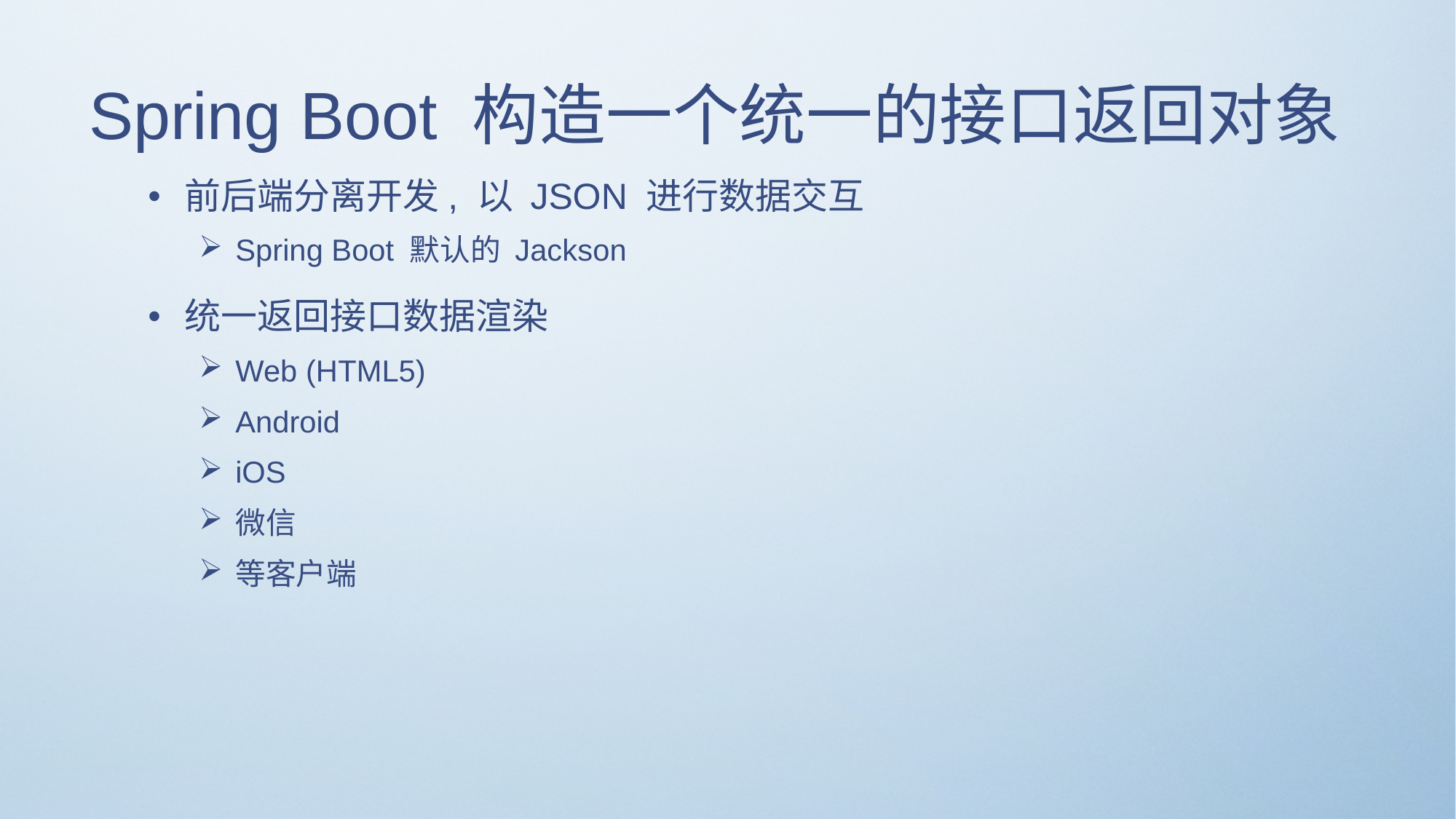

# Spring Boot 构造一个统一的接口返回对象
前后端分离开发, 以 JSON 进行数据交互
Spring Boot 默认的 Jackson
统一返回接口数据渲染
Web (HTML5)
Android
iOS
微信
等客户端